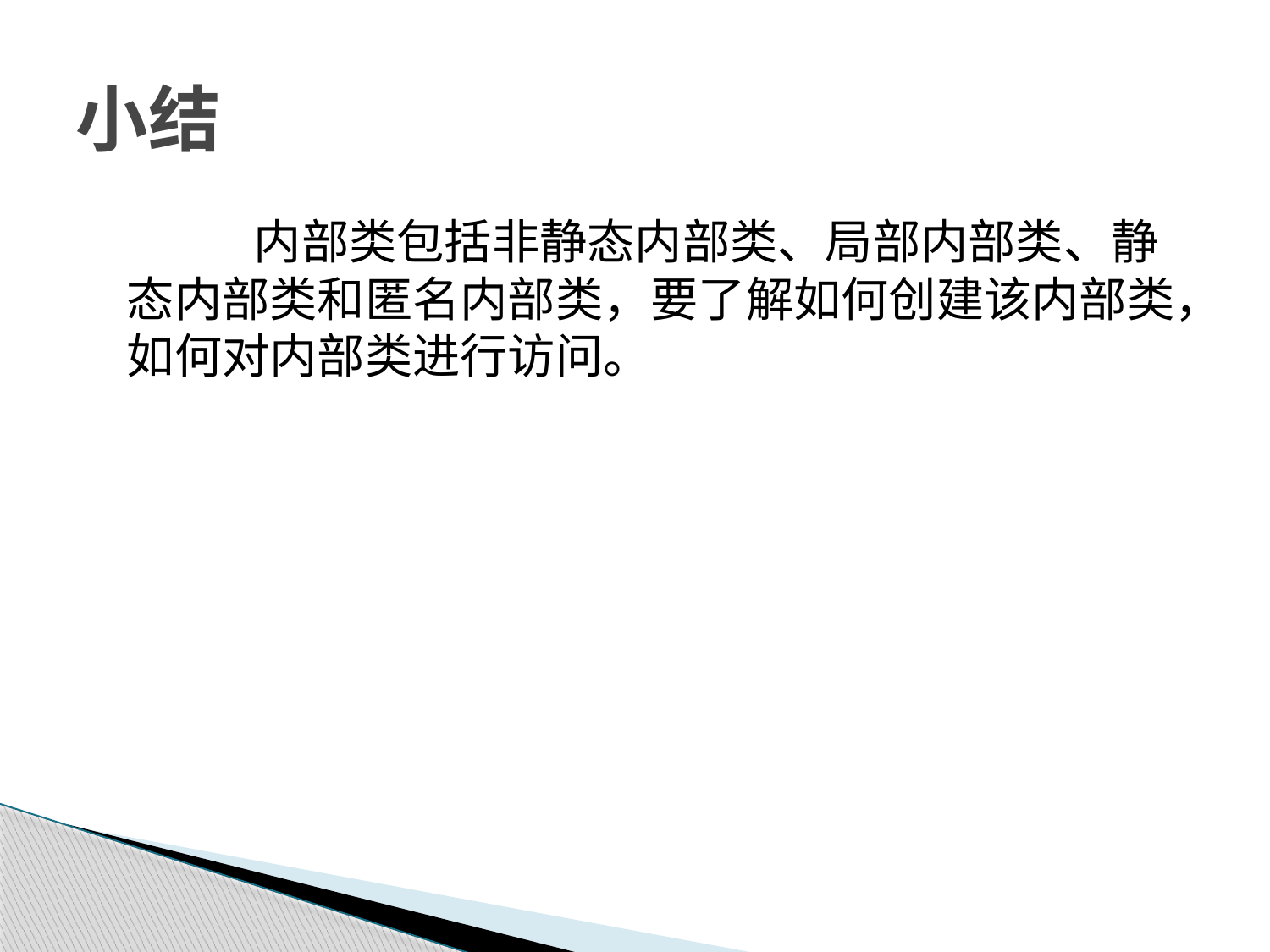

# 小结
		内部类包括非静态内部类、局部内部类、静态内部类和匿名内部类，要了解如何创建该内部类，如何对内部类进行访问。